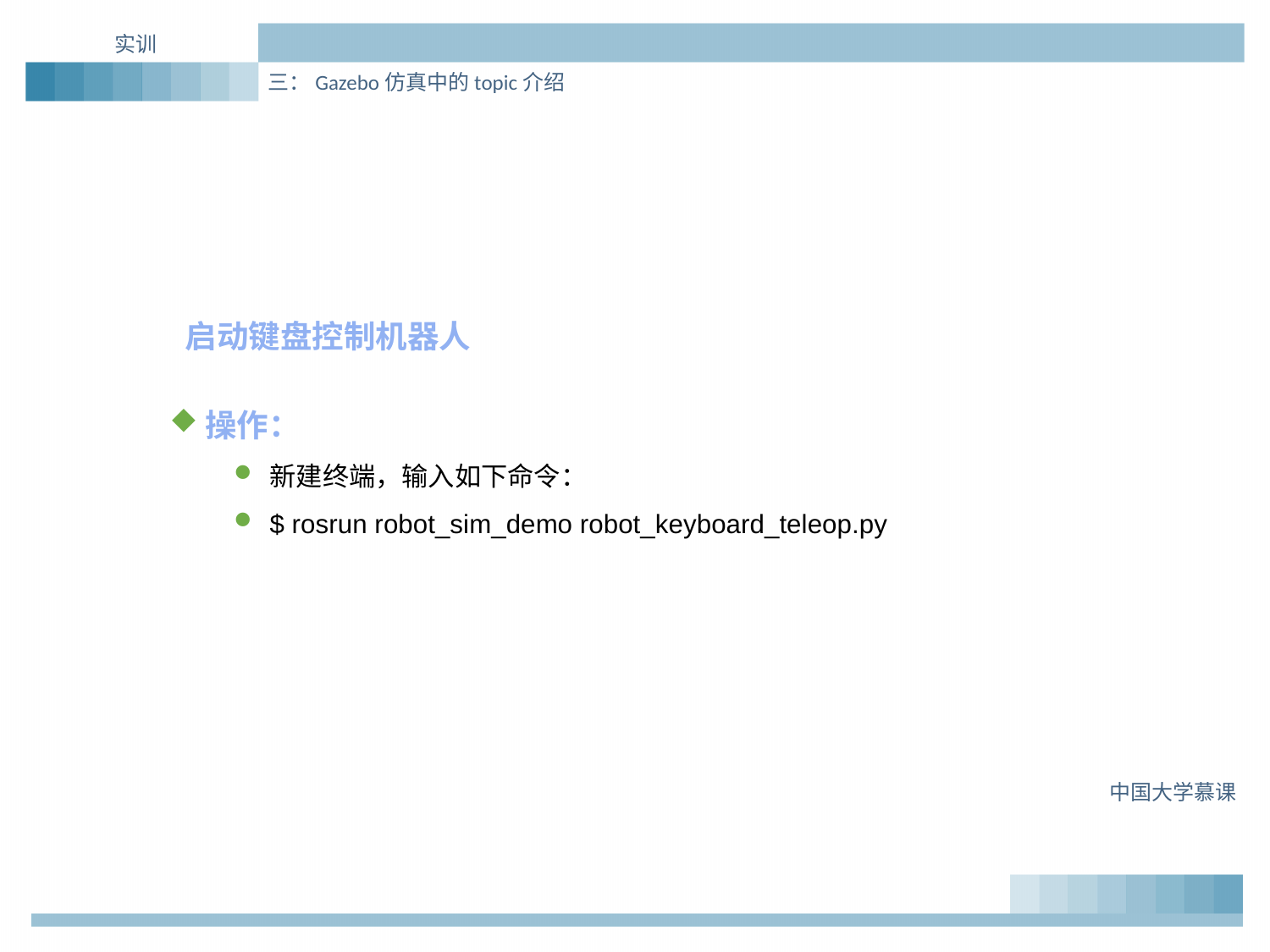

实训
三：Gazebo仿真中的topic介绍
启动键盘控制机器人

操作：
新建终端，输入如下命令：
$ rosrun robot_sim_demo robot_keyboard_teleop.py
中国大学慕课